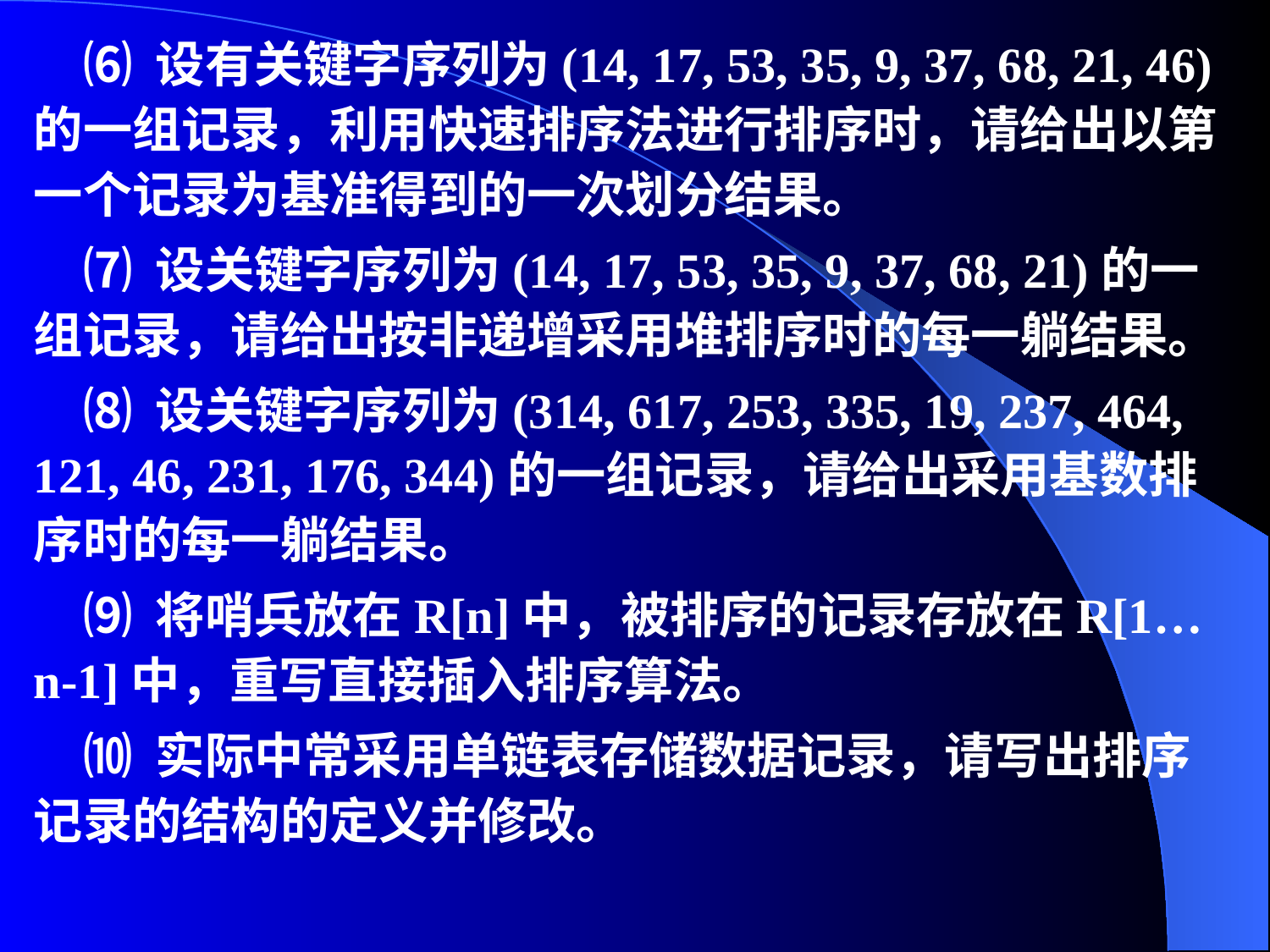

⑹ 设有关键字序列为(14, 17, 53, 35, 9, 37, 68, 21, 46)的一组记录，利用快速排序法进行排序时，请给出以第一个记录为基准得到的一次划分结果。
⑺ 设关键字序列为(14, 17, 53, 35, 9, 37, 68, 21)的一组记录，请给出按非递增采用堆排序时的每一躺结果。
⑻ 设关键字序列为(314, 617, 253, 335, 19, 237, 464, 121, 46, 231, 176, 344)的一组记录，请给出采用基数排序时的每一躺结果。
⑼ 将哨兵放在R[n]中，被排序的记录存放在R[1…n-1]中，重写直接插入排序算法。
⑽ 实际中常采用单链表存储数据记录，请写出排序记录的结构的定义并修改。